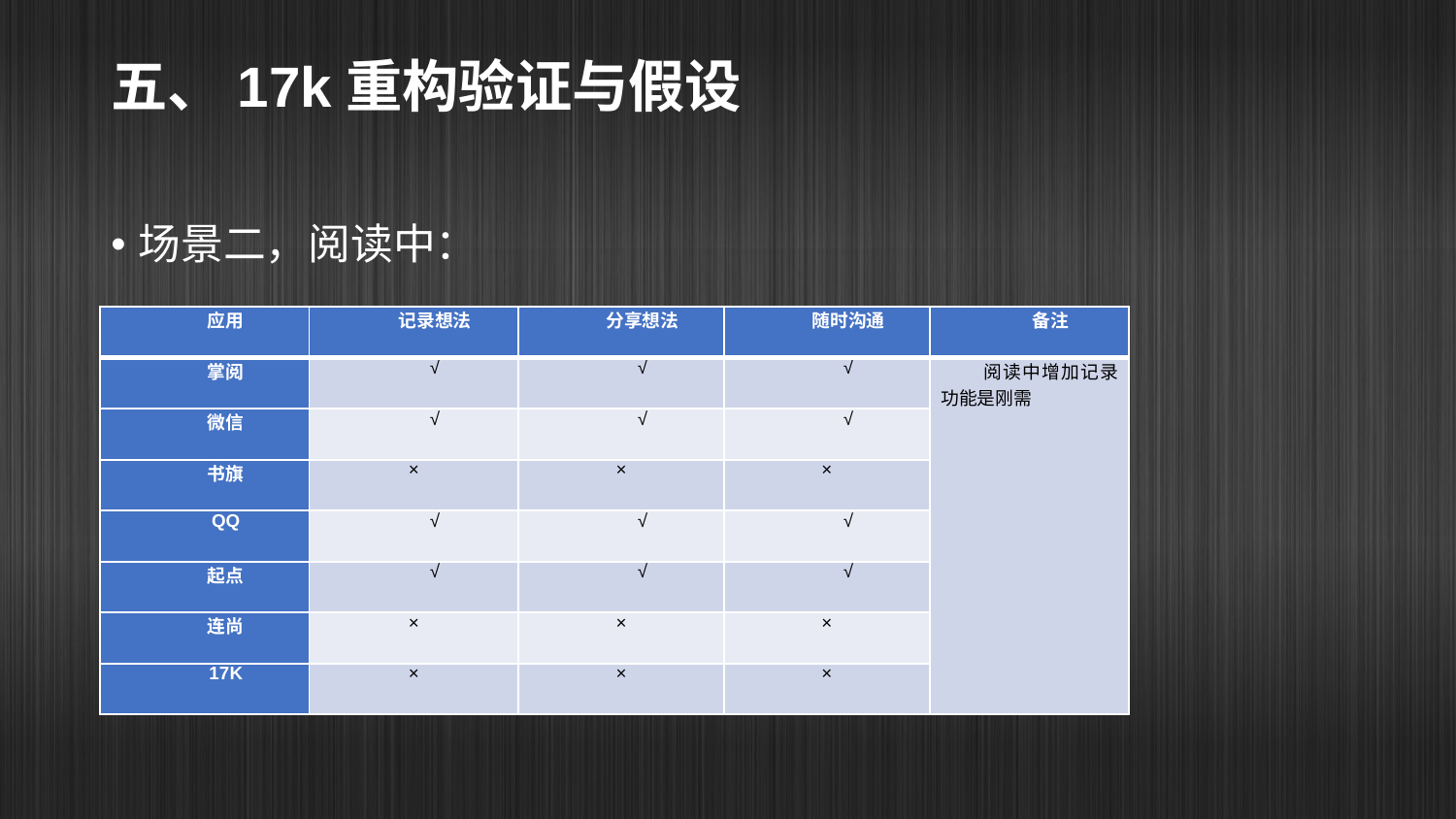

# 五、17k重构验证与假设
场景二，阅读中：

| 应用 | 记录想法 | 分享想法 | 随时沟通 | 备注 |
| --- | --- | --- | --- | --- |
| 掌阅 | √ | √ | √ | 阅读中增加记录功能是刚需 |
| 微信 | √ | √ | √ |  |
| 书旗 | × | × | × |  |
| QQ | √ | √ | √ |  |
| 起点 | √ | √ | √ |  |
| 连尚 | × | × | × |  |
| 17K | × | × | × |  |